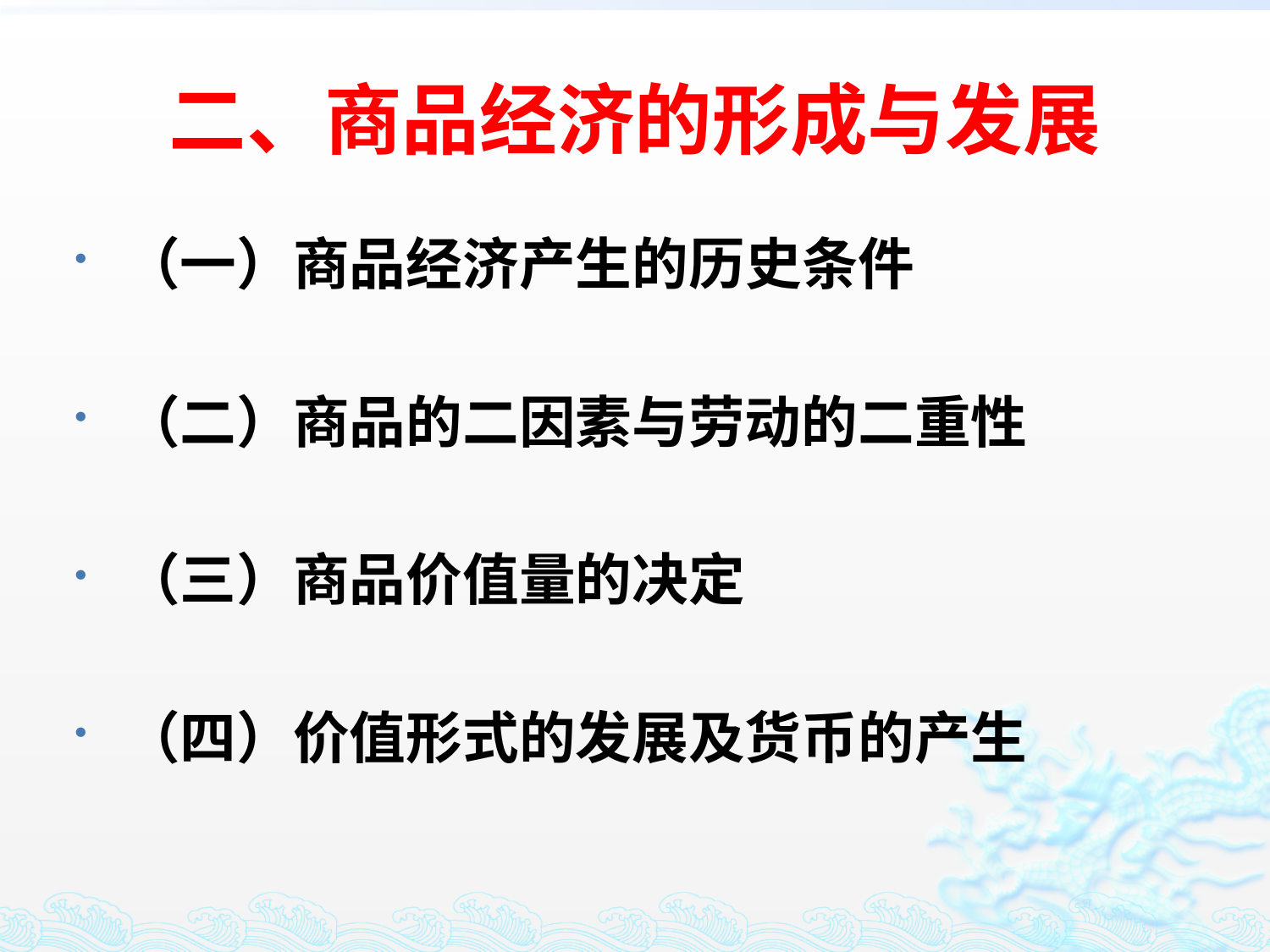

# 二、商品经济的形成与发展
（一）商品经济产生的历史条件

（二）商品的二因素与劳动的二重性

（三）商品价值量的决定

（四）价值形式的发展及货币的产生